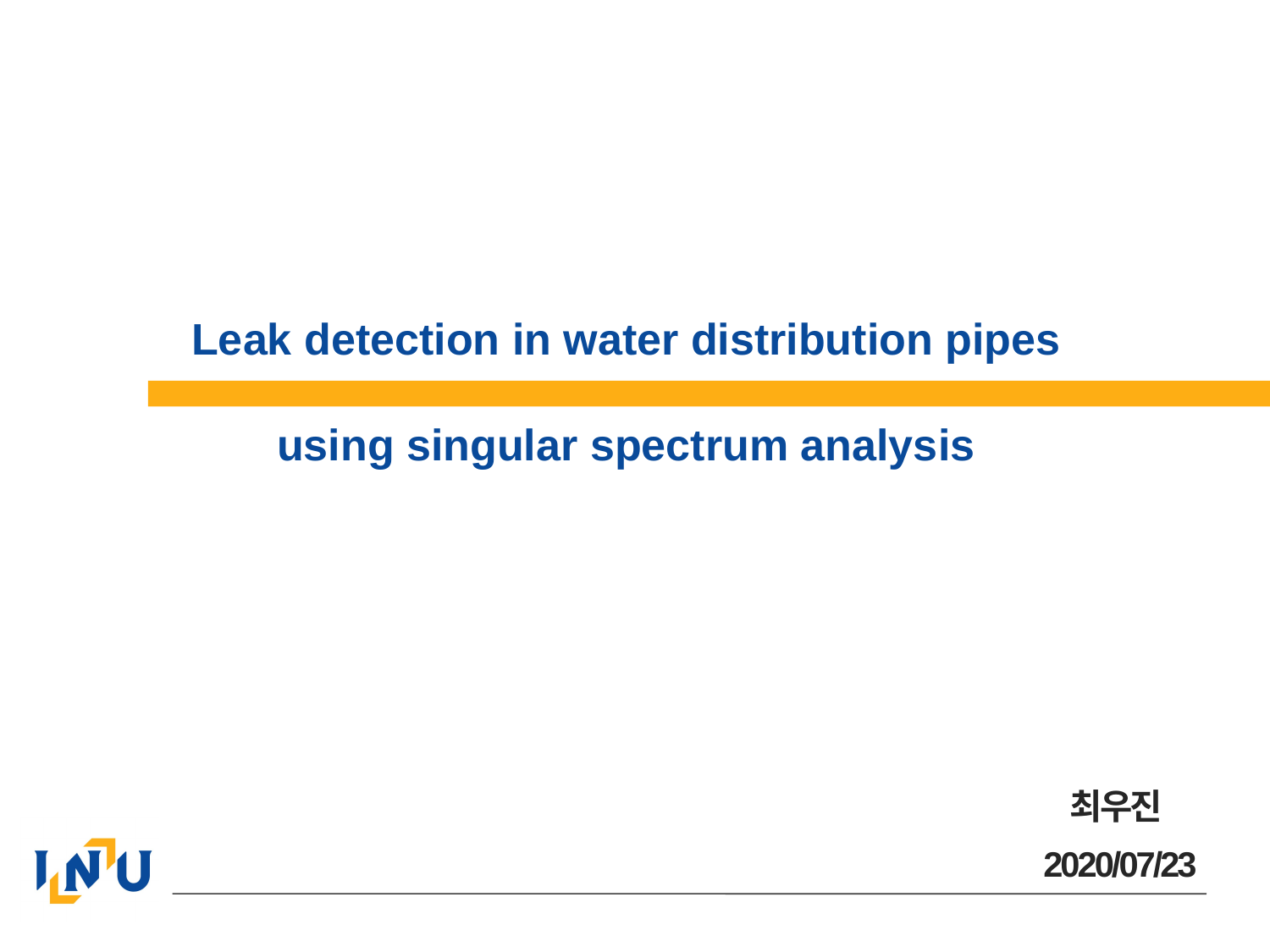

# Leak detection in water distribution pipes using singular spectrum analysis
최우진
2020/07/23